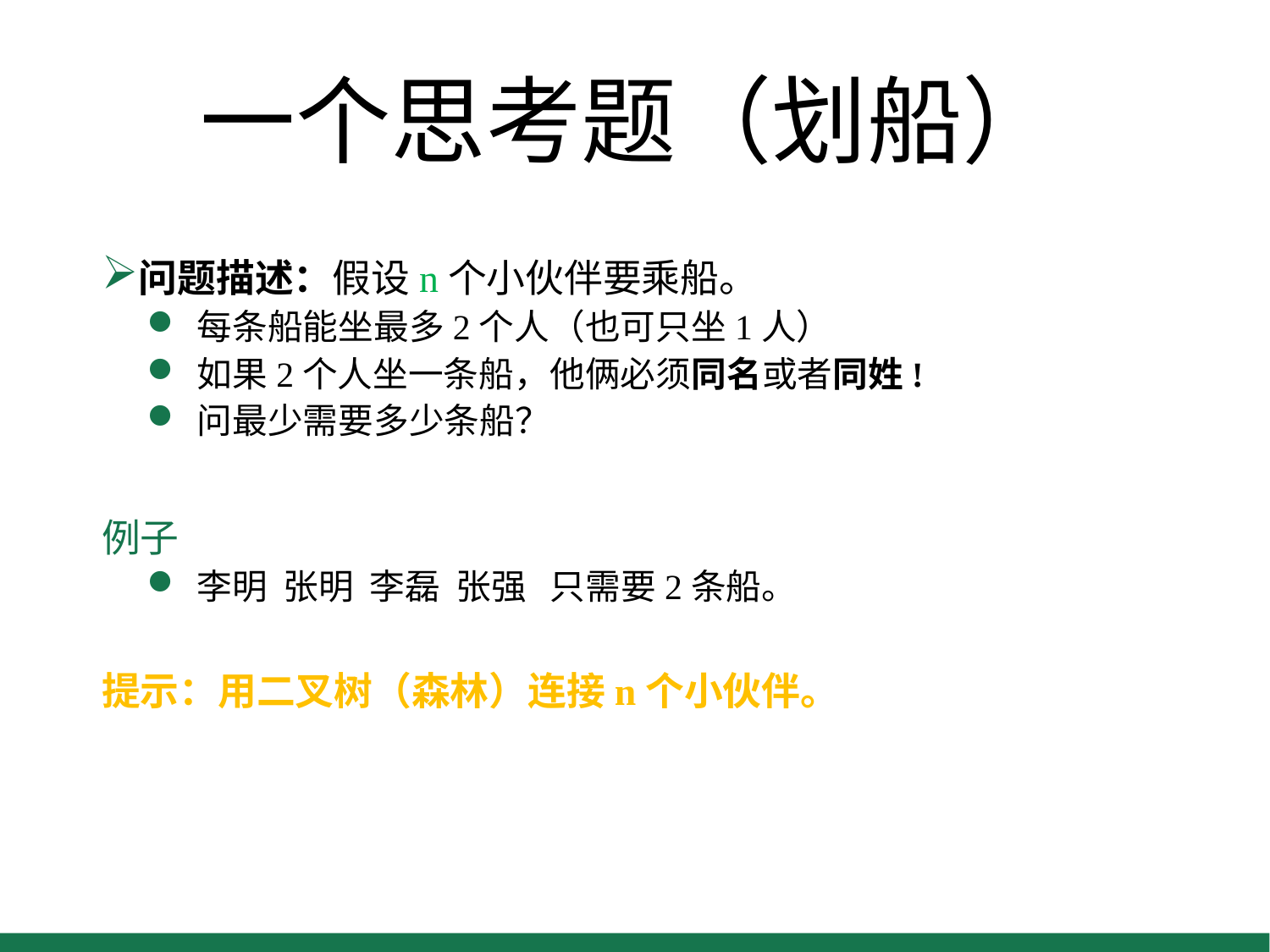

一个思考题（划船）
问题描述：假设n个小伙伴要乘船。
每条船能坐最多2个人（也可只坐1人）
如果2个人坐一条船，他俩必须同名或者同姓!
问最少需要多少条船？

例子
李明  张明  李磊  张强   只需要2条船。

提示：用二叉树（森林）连接n个小伙伴。